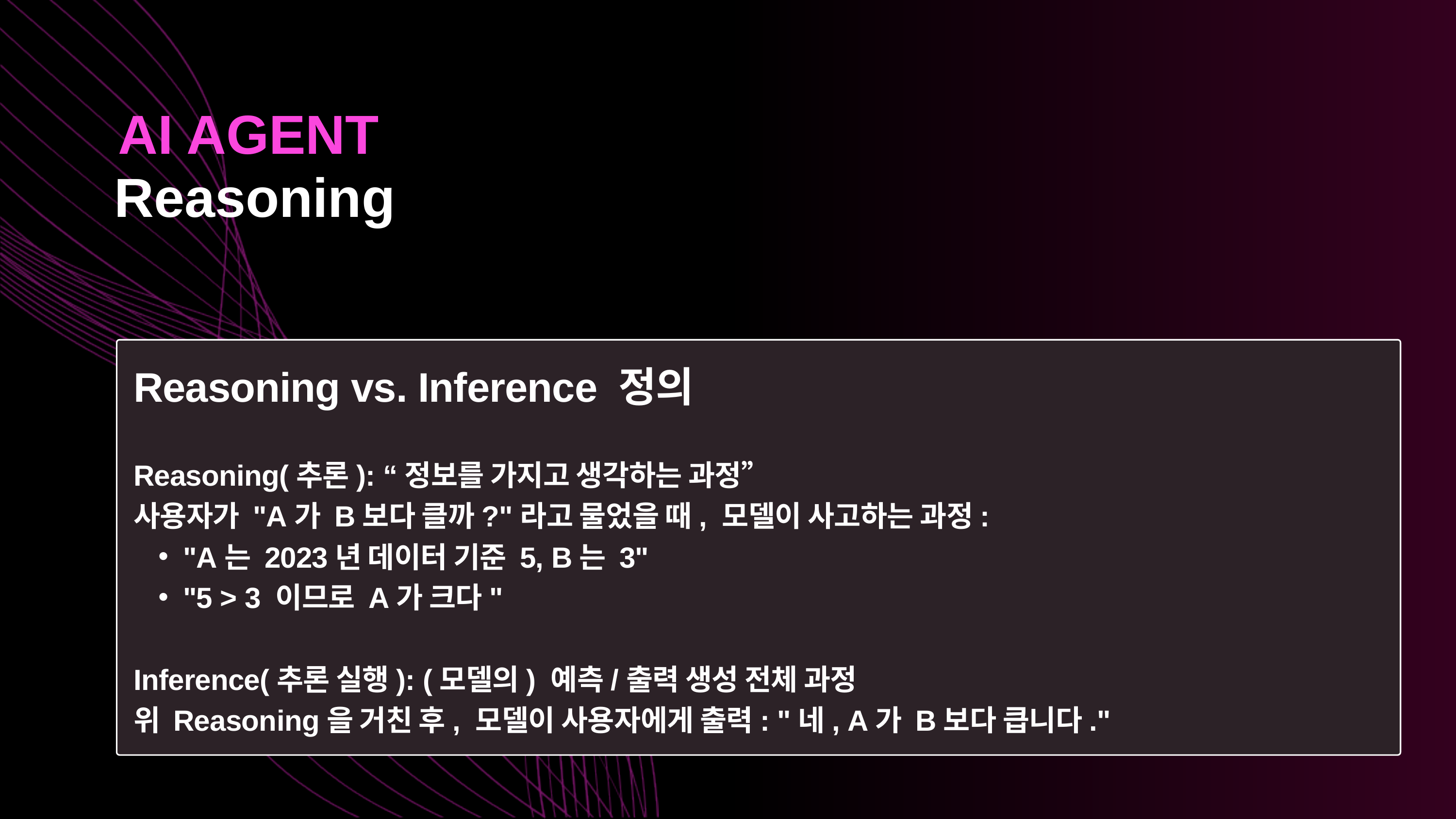

AI AGENT
Reasoning

Reasoning vs. Inference 정의

Reasoning(추론): “정보를 가지고 생각하는 과정”
사용자가 "A가 B보다 클까?"라고 물었을 때, 모델이 사고하는 과정:
"A는 2023년 데이터 기준 5, B는 3"
"5 > 3 이므로 A가 크다"

Inference(추론 실행): (모델의) 예측/출력 생성 전체 과정
위 Reasoning을 거친 후, 모델이 사용자에게 출력: "네, A가 B보다 큽니다."